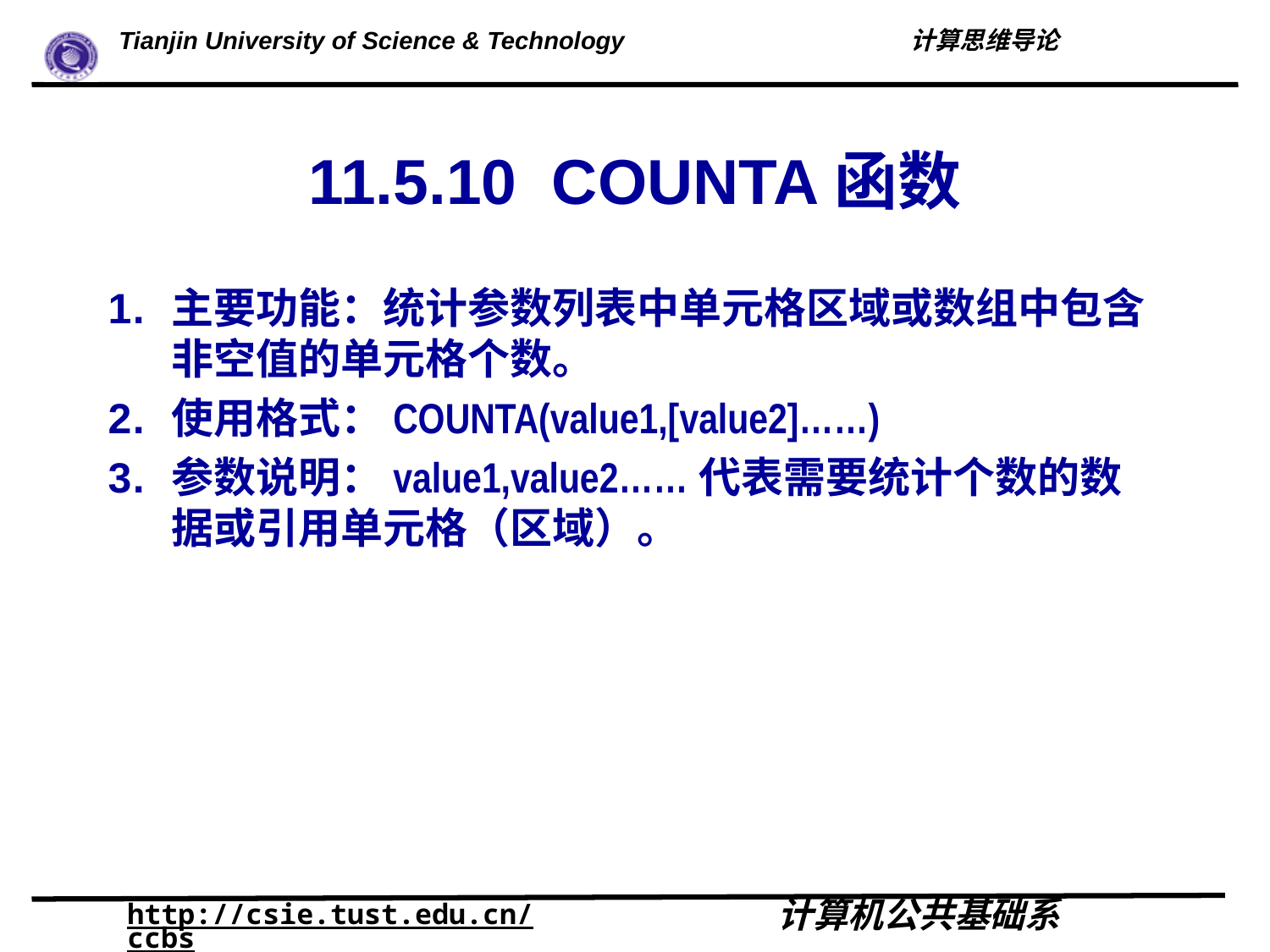

# 11.5.10  COUNTA函数
主要功能：统计参数列表中单元格区域或数组中包含非空值的单元格个数。
使用格式：COUNTA(value1,[value2]……)
参数说明：value1,value2……代表需要统计个数的数据或引用单元格（区域）。